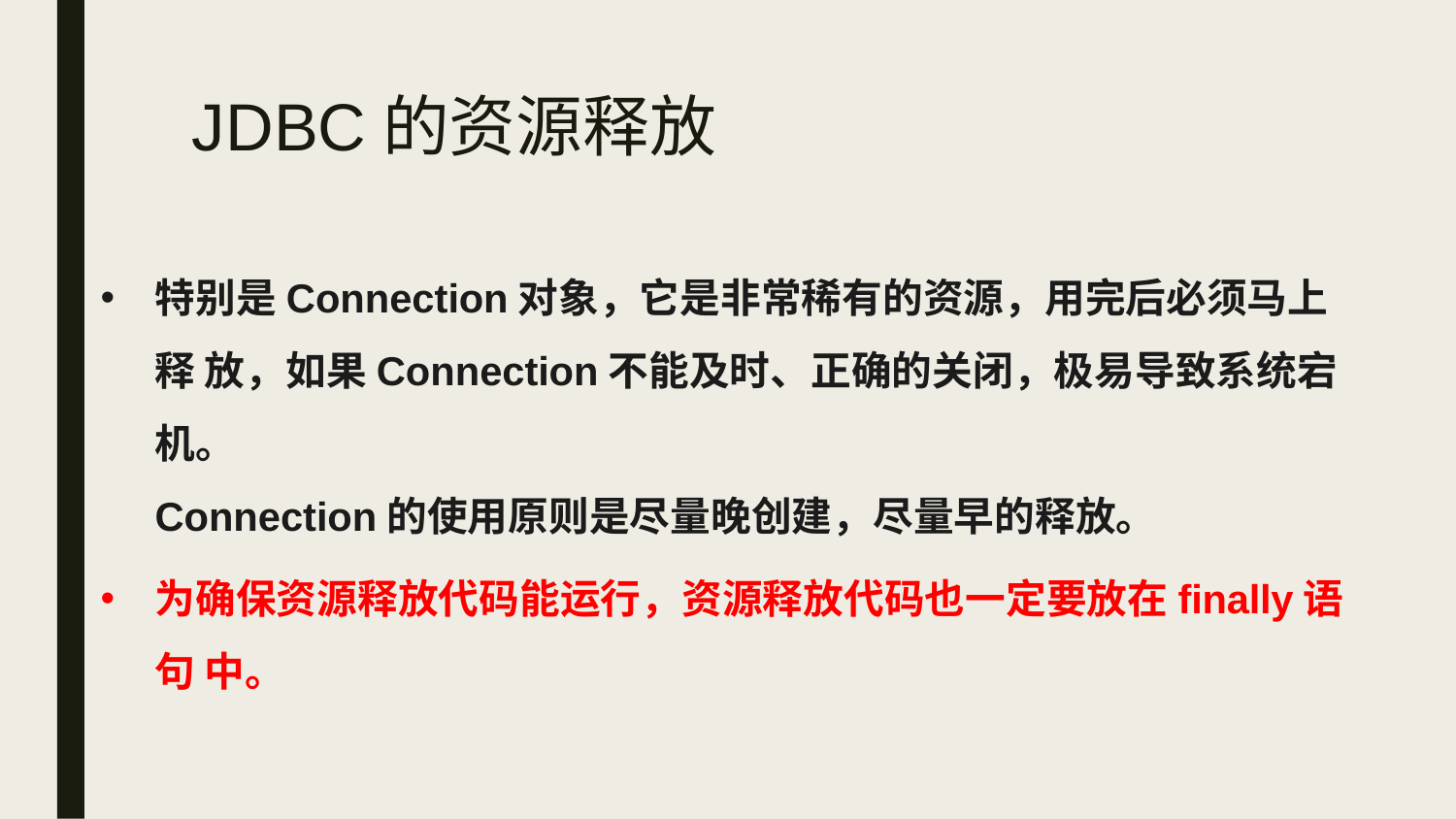

# JDBC的资源释放
特别是Connection对象，它是非常稀有的资源，用完后必须马上释 放，如果Connection不能及时、正确的关闭，极易导致系统宕机。
Connection的使用原则是尽量晚创建，尽量早的释放。
为确保资源释放代码能运行，资源释放代码也一定要放在finally语句 中。